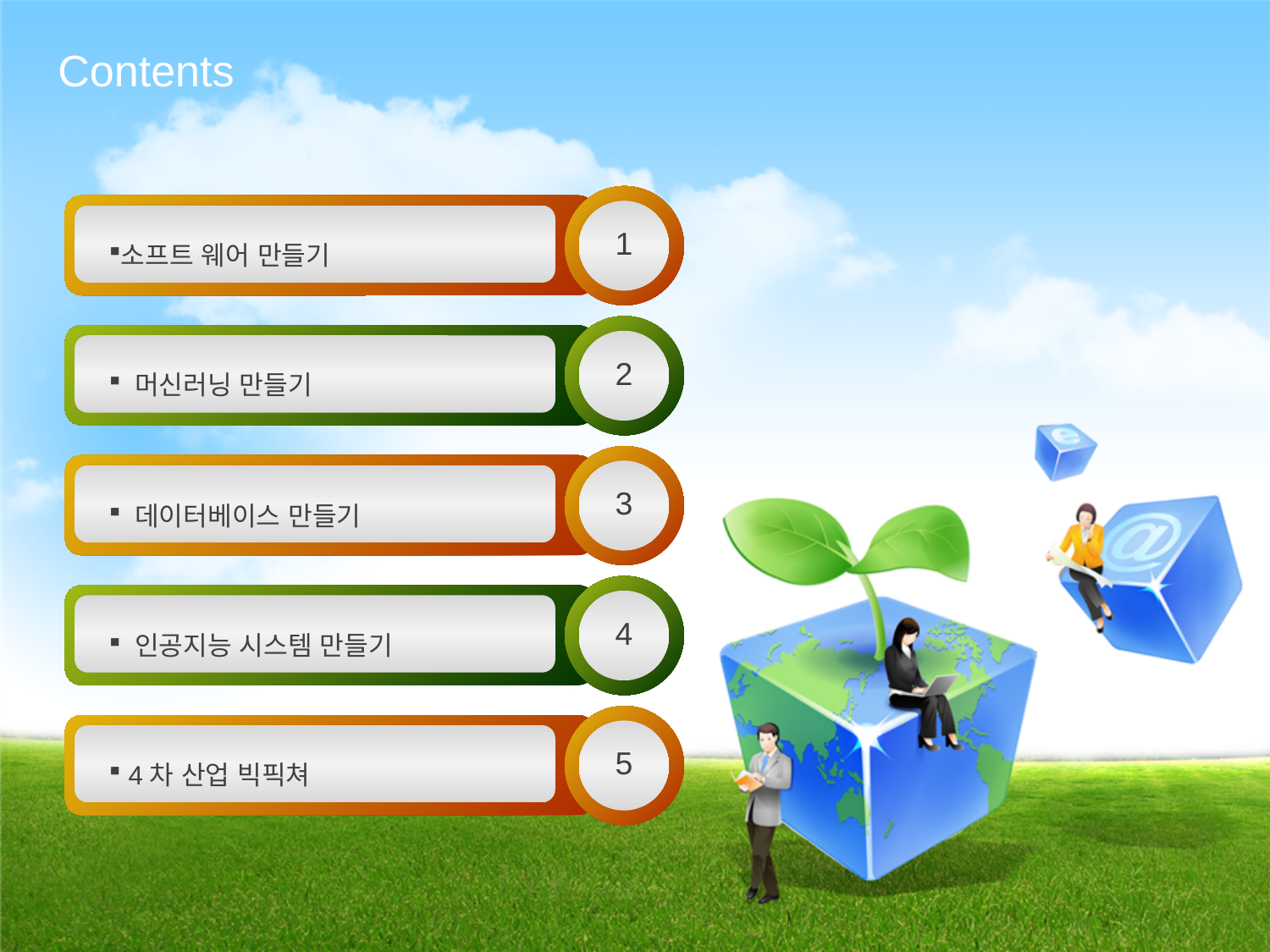

Contents

소프트 웨어 만들기

1

 머신러닝 만들기

2

 데이터베이스 만들기

3

 인공지능 시스템 만들기

4

 4차 산업 빅픽쳐

5